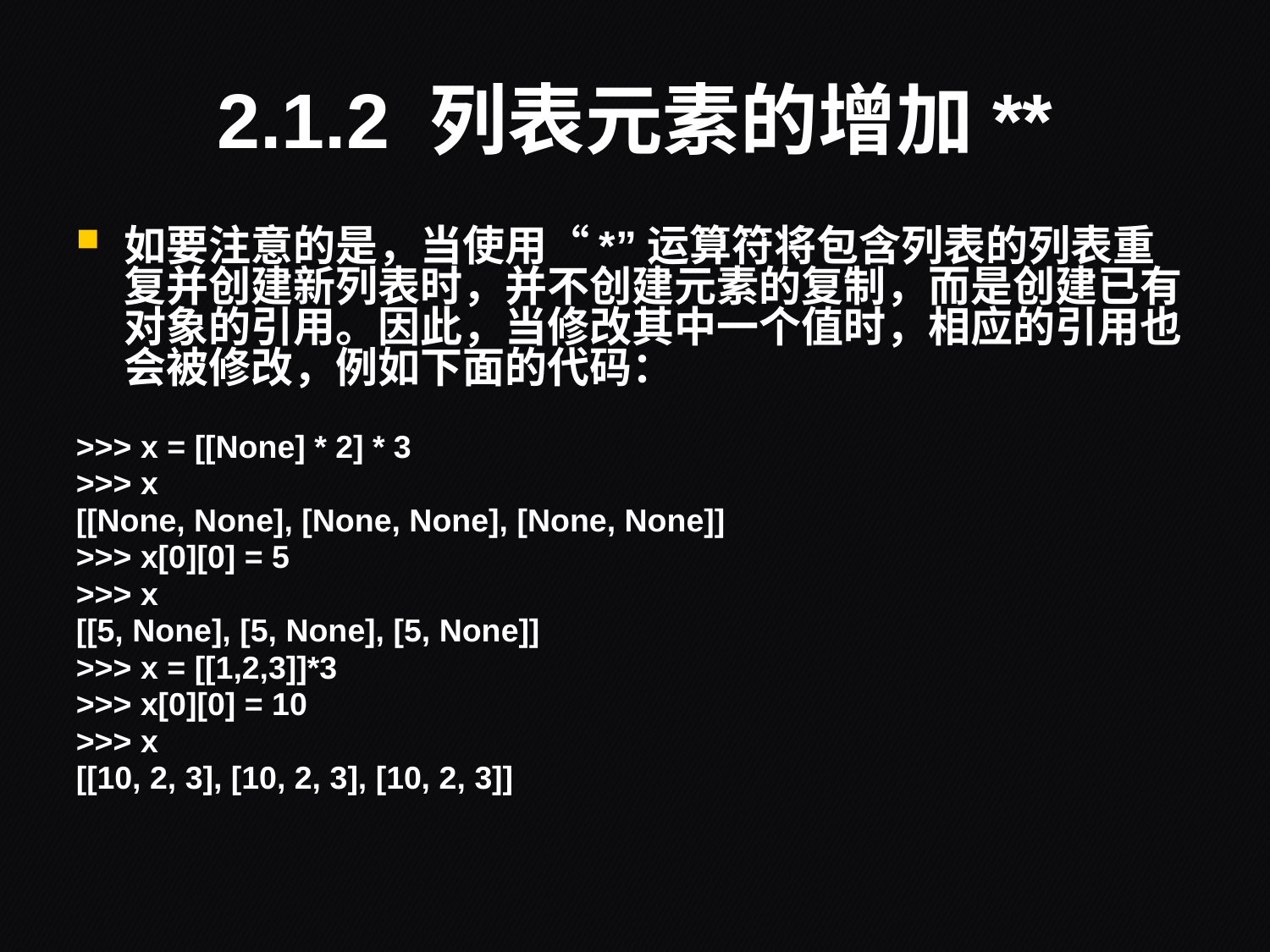

# 2.1.2 列表元素的增加**
如要注意的是，当使用“*”运算符将包含列表的列表重复并创建新列表时，并不创建元素的复制，而是创建已有对象的引用。因此，当修改其中一个值时，相应的引用也会被修改，例如下面的代码：

>>> x = [[None] * 2] * 3
>>> x
[[None, None], [None, None], [None, None]]
>>> x[0][0] = 5
>>> x
[[5, None], [5, None], [5, None]]
>>> x = [[1,2,3]]*3
>>> x[0][0] = 10
>>> x
[[10, 2, 3], [10, 2, 3], [10, 2, 3]]